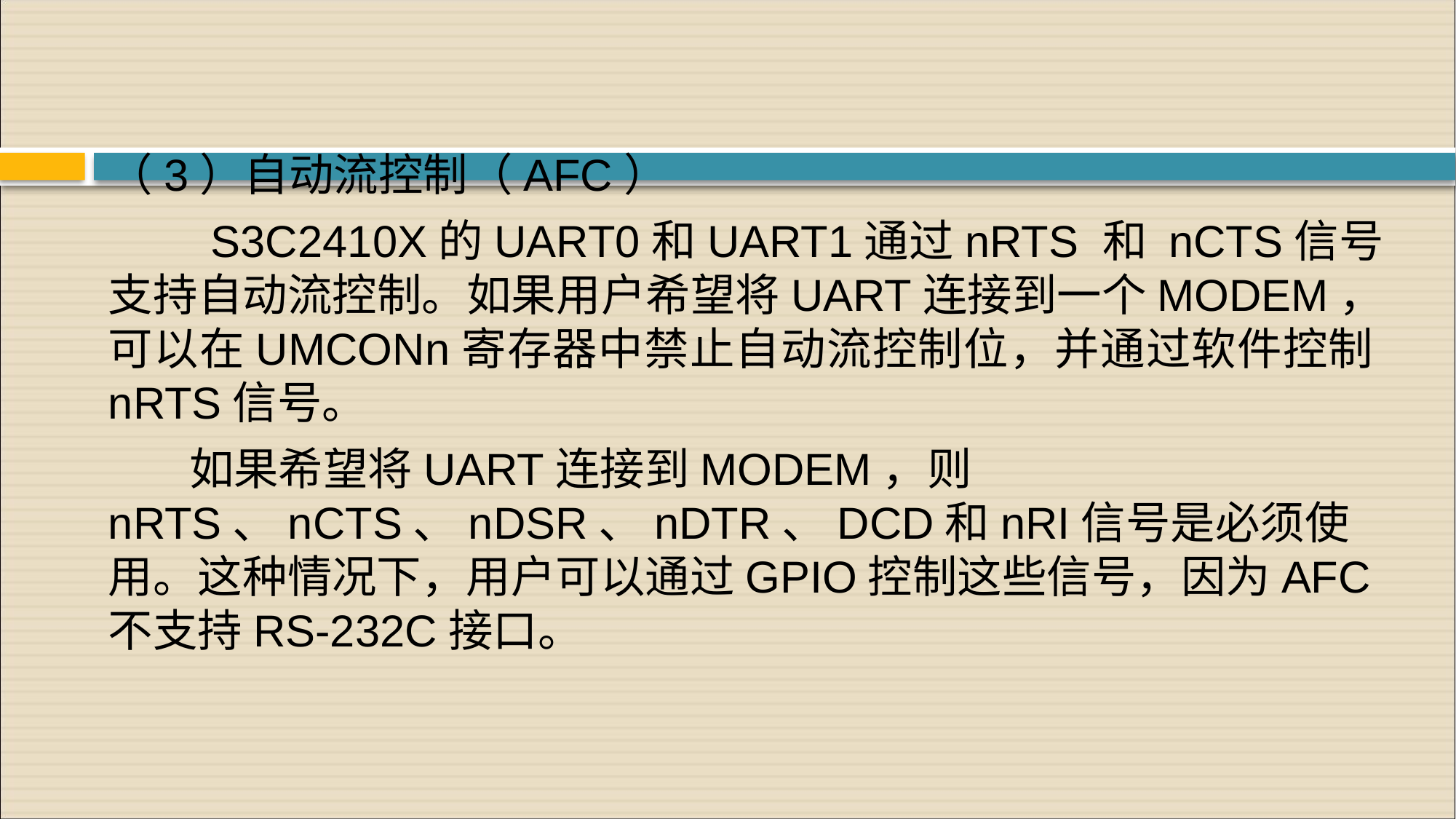

#
（3）自动流控制（AFC）
        S3C2410X的UART0和UART1通过nRTS 和 nCTS信号支持自动流控制。如果用户希望将UART连接到一个MODEM，可以在UMCONn寄存器中禁止自动流控制位，并通过软件控制nRTS信号。
       如果希望将UART连接到MODEM，则nRTS、nCTS、nDSR、nDTR、DCD和nRI信号是必须使用。这种情况下，用户可以通过GPIO控制这些信号，因为AFC不支持RS-232C接口。